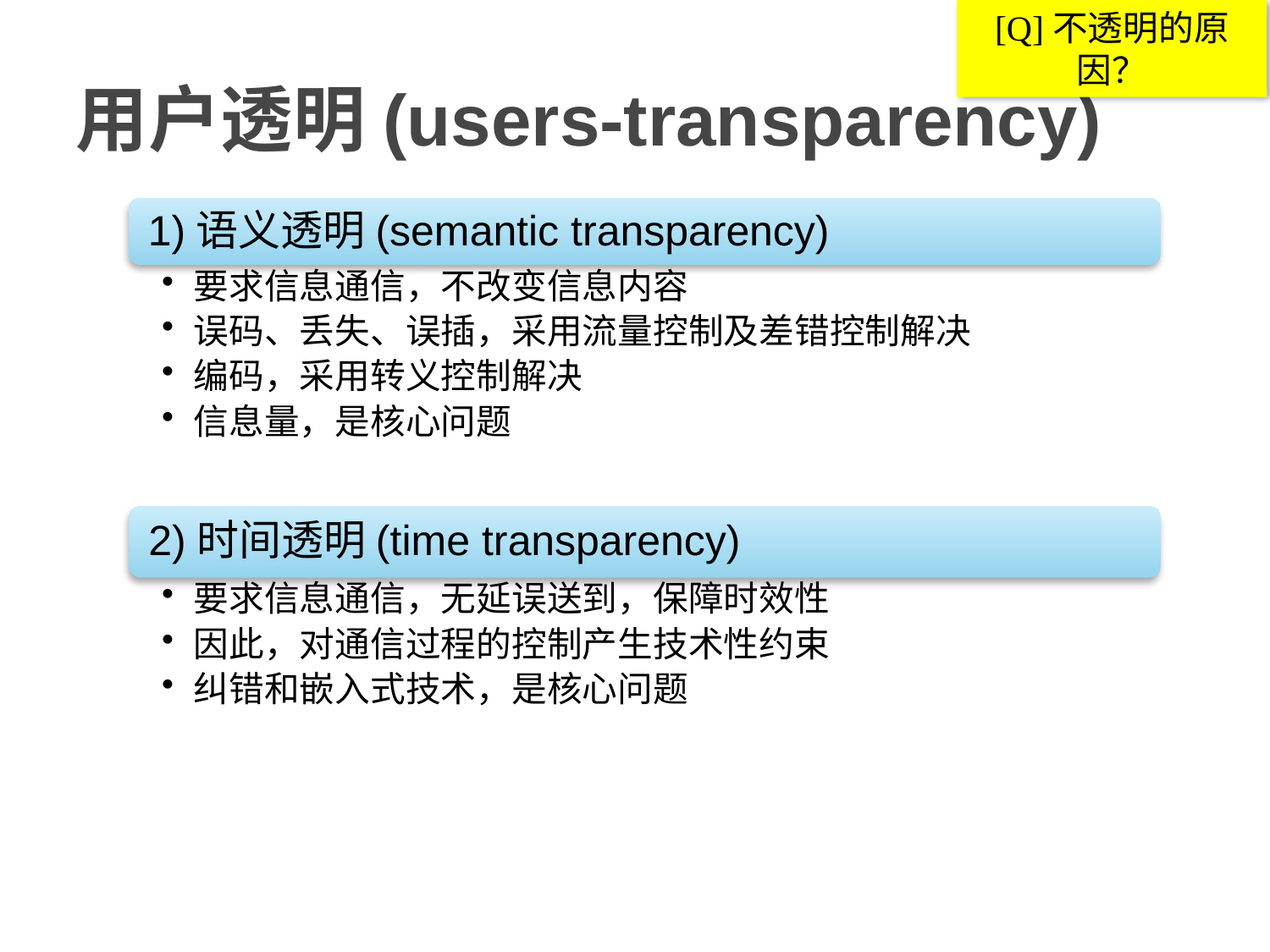

[Q]不透明的原因？
# 用户透明(users-transparency)
1)语义透明(semantic transparency)
要求信息通信，不改变信息内容
误码、丢失、误插，采用流量控制及差错控制解决
编码，采用转义控制解决
信息量，是核心问题
2)时间透明(time transparency)
要求信息通信，无延误送到，保障时效性
因此，对通信过程的控制产生技术性约束
纠错和嵌入式技术，是核心问题